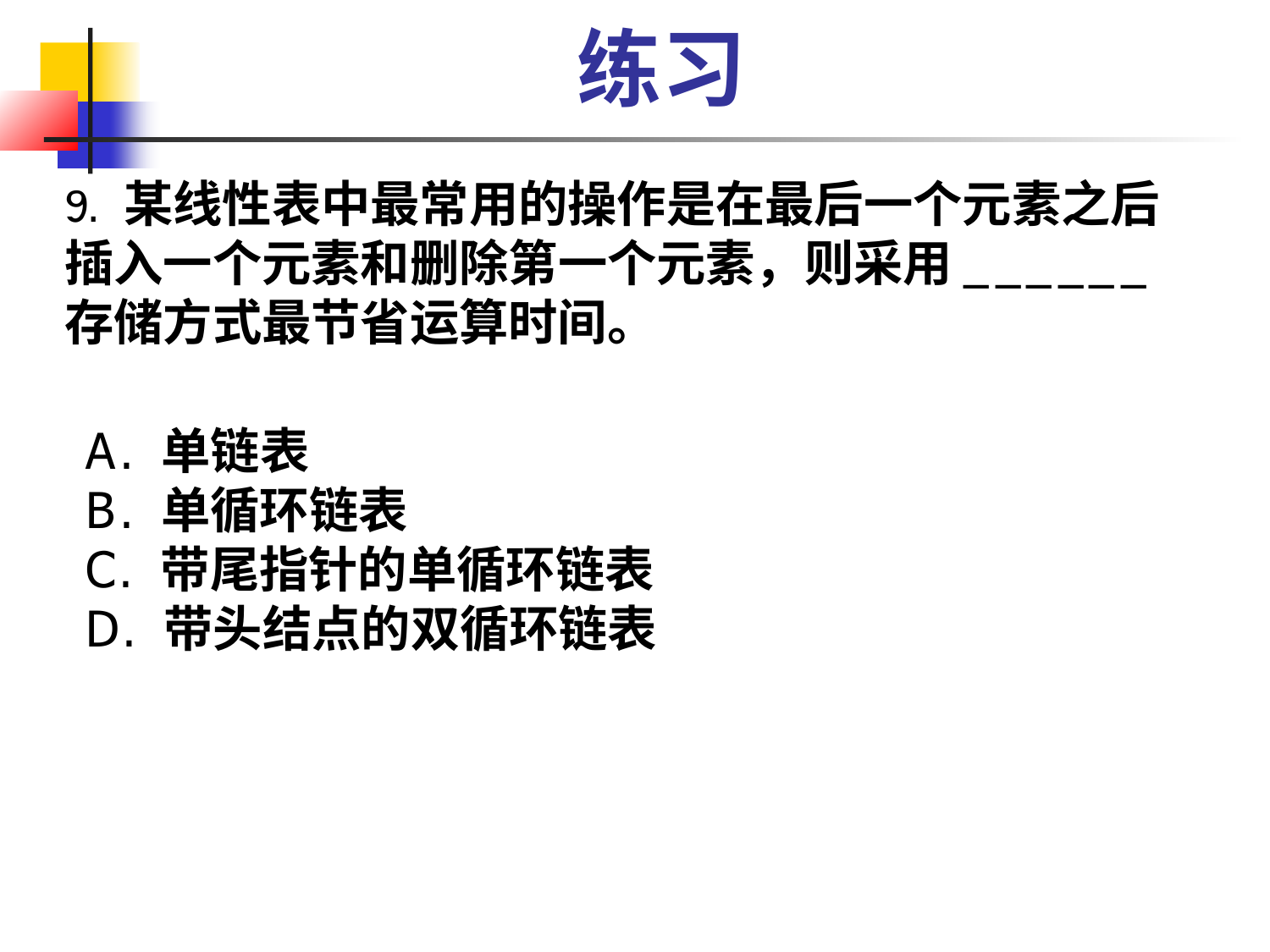

练习
9. 某线性表中最常用的操作是在最后一个元素之后插入一个元素和删除第一个元素，则采用______存储方式最节省运算时间。
A. 单链表
B. 单循环链表
C. 带尾指针的单循环链表
D. 带头结点的双循环链表